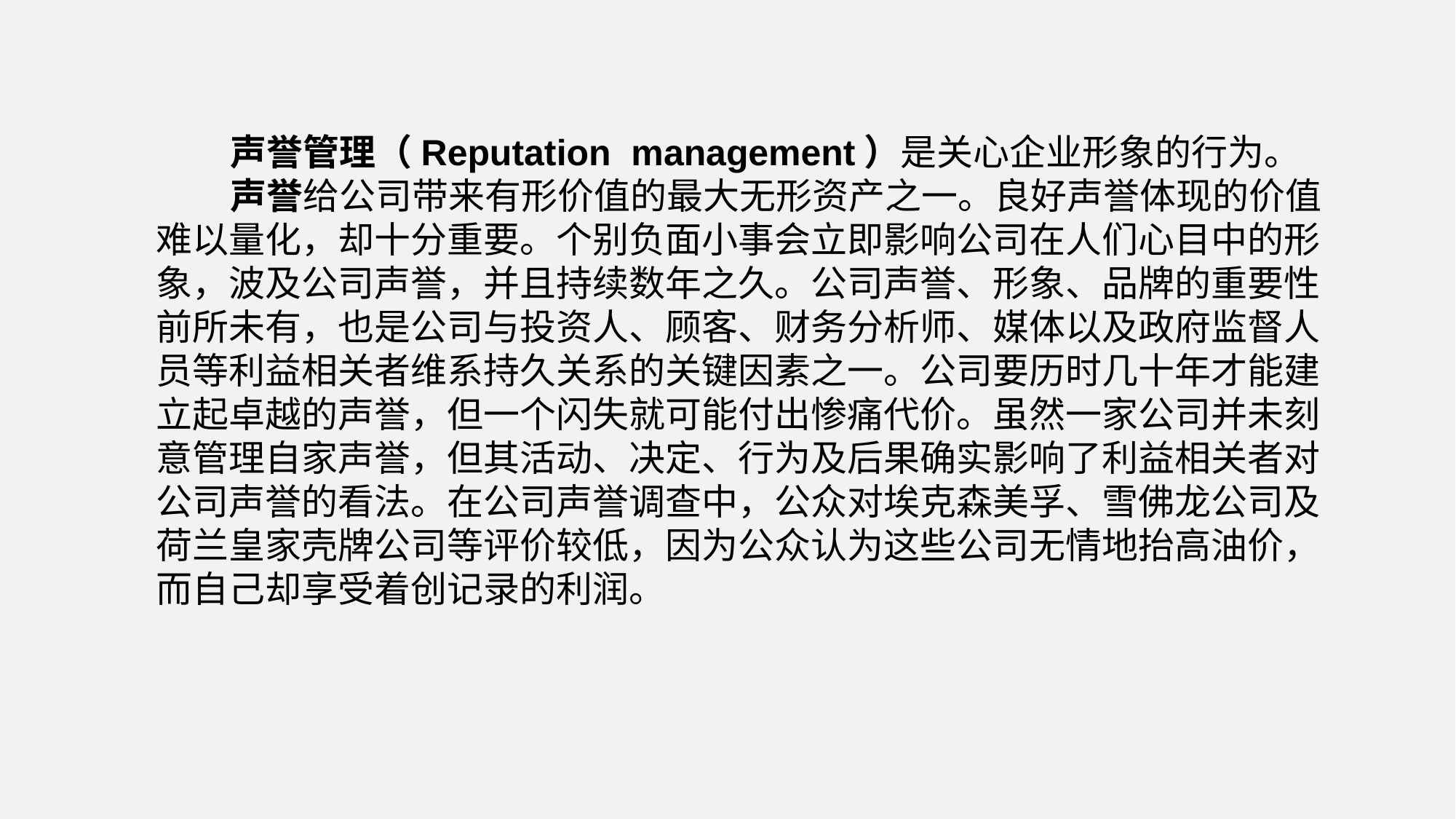

声誉管理（Reputation  management）是关心企业形象的行为。
        声誉给公司带来有形价值的最大无形资产之一。良好声誉体现的价值难以量化，却十分重要。个别负面小事会立即影响公司在人们心目中的形象，波及公司声誉，并且持续数年之久。公司声誉、形象、品牌的重要性前所未有，也是公司与投资人、顾客、财务分析师、媒体以及政府监督人员等利益相关者维系持久关系的关键因素之一。公司要历时几十年才能建立起卓越的声誉，但一个闪失就可能付出惨痛代价。虽然一家公司并未刻意管理自家声誉，但其活动、决定、行为及后果确实影响了利益相关者对公司声誉的看法。在公司声誉调查中，公众对埃克森美孚、雪佛龙公司及荷兰皇家壳牌公司等评价较低，因为公众认为这些公司无情地抬高油价，而自己却享受着创记录的利润。